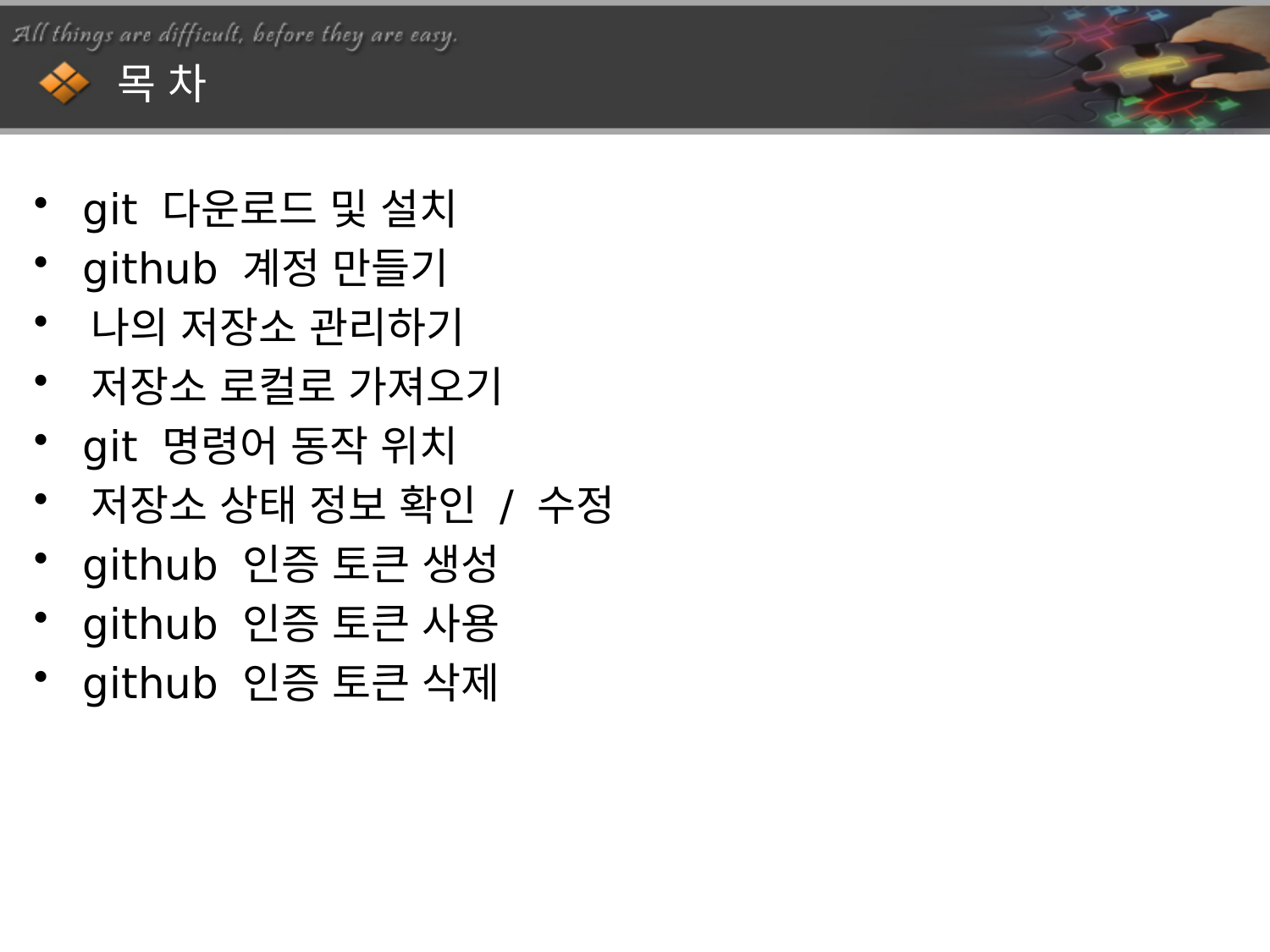

# 목 차
 git 다운로드 및 설치
 github 계정 만들기
 나의 저장소 관리하기
 저장소 로컬로 가져오기
 git 명령어 동작 위치
 저장소 상태 정보 확인 / 수정
 github 인증 토큰 생성
 github 인증 토큰 사용
 github 인증 토큰 삭제